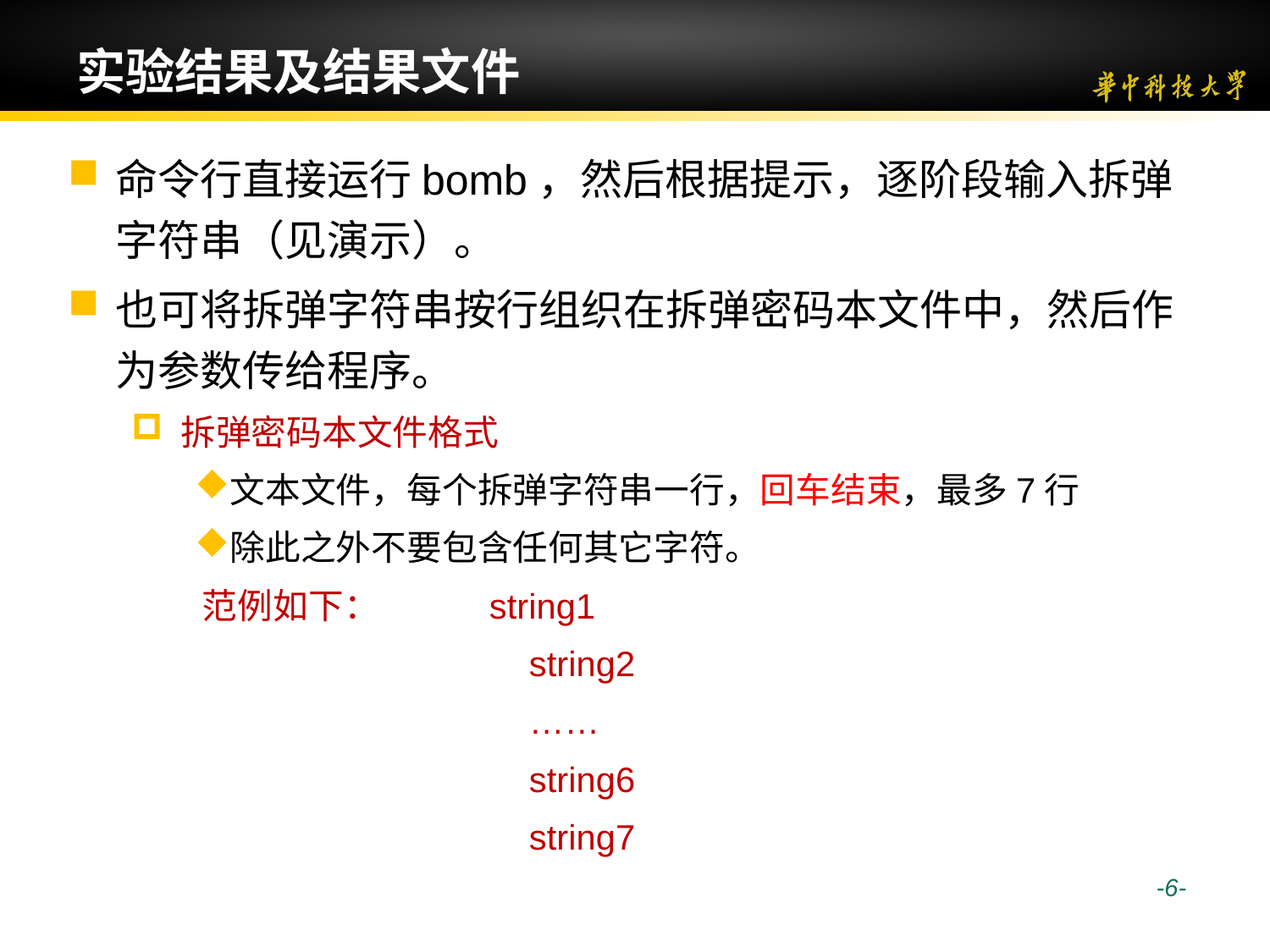

# 实验结果及结果文件
命令行直接运行bomb，然后根据提示，逐阶段输入拆弹字符串（见演示）。
也可将拆弹字符串按行组织在拆弹密码本文件中，然后作为参数传给程序。
拆弹密码本文件格式
文本文件，每个拆弹字符串一行，回车结束，最多7行
除此之外不要包含任何其它字符。
        范例如下：             string1
string2
……
string6
string7

 -6-